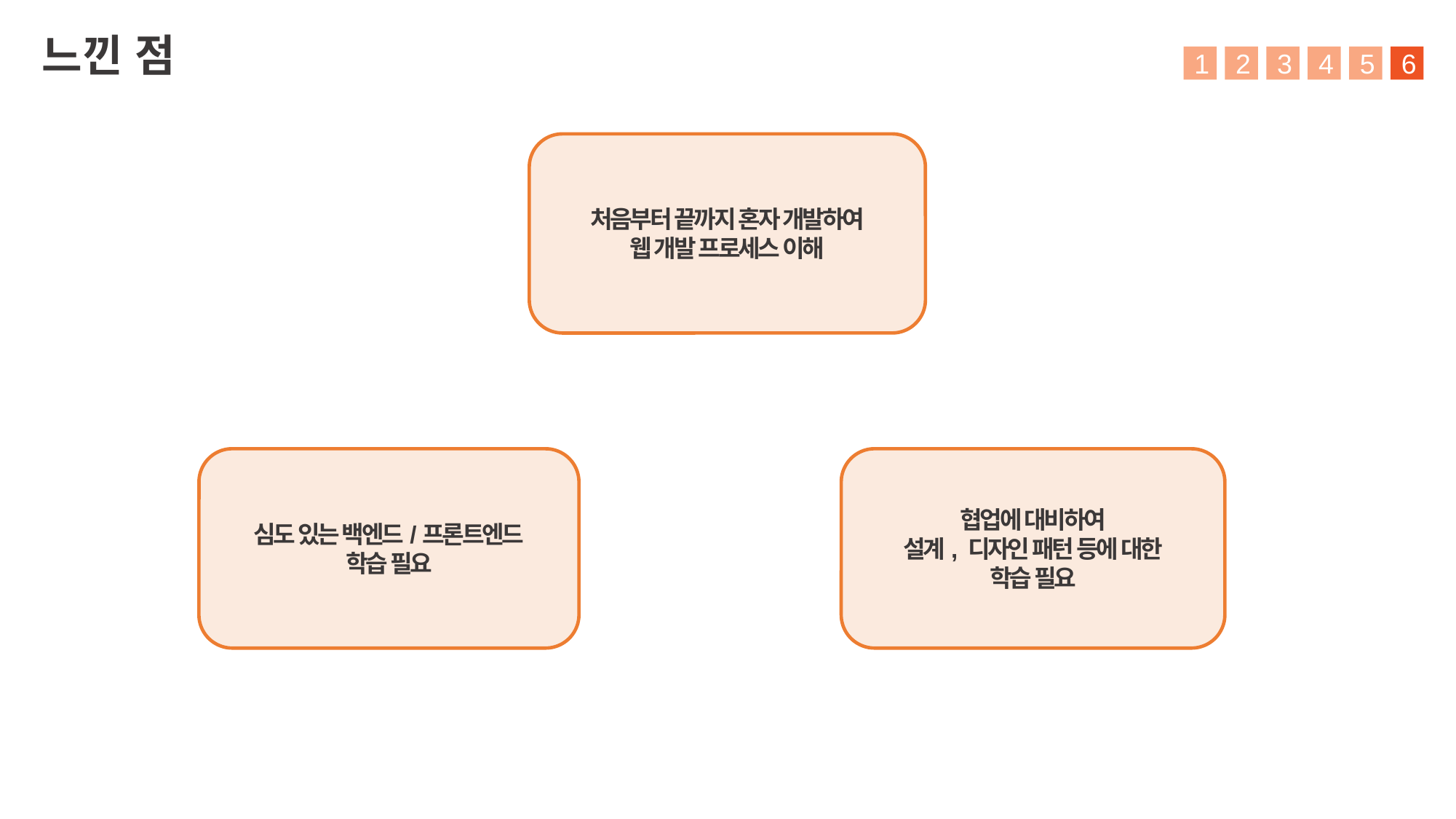

느낀 점
1
2
3
4
5
6
처음부터 끝까지 혼자 개발하여
웹 개발 프로세스 이해
심도 있는 백엔드/프론트엔드
학습 필요
협업에 대비하여
설계, 디자인 패턴 등에 대한
학습 필요
무한 스크롤, 최초에 댓글 2개씩만 보이기, 댓글 펼치기-접기 가능

내 게시물만 보기

댓글 ‘wowwow’의 댓글